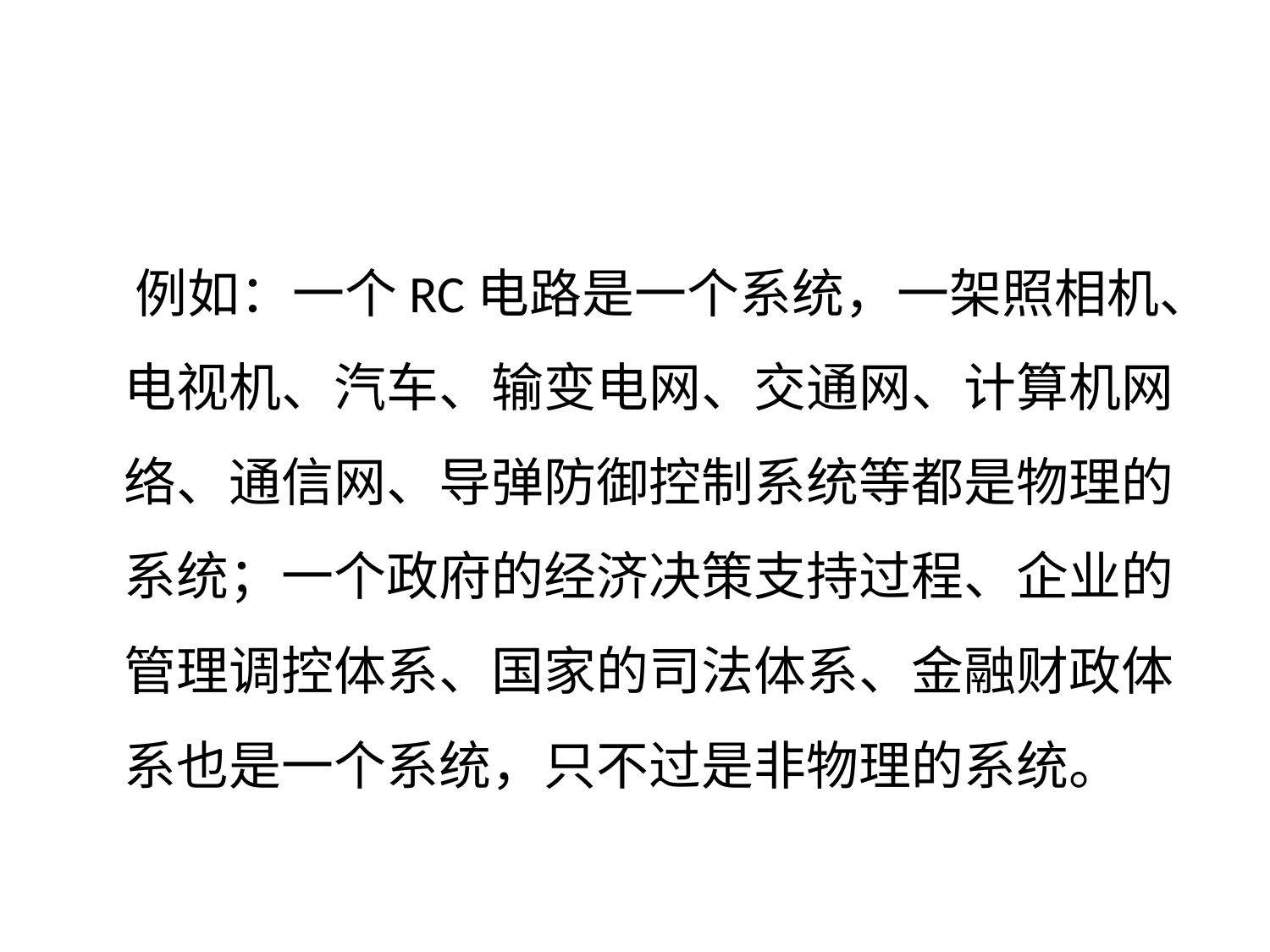

#
    例如：一个RC电路是一个系统，一架照相机、电视机、汽车、输变电网、交通网、计算机网络、通信网、导弹防御控制系统等都是物理的系统；一个政府的经济决策支持过程、企业的管理调控体系、国家的司法体系、金融财政体系也是一个系统，只不过是非物理的系统。